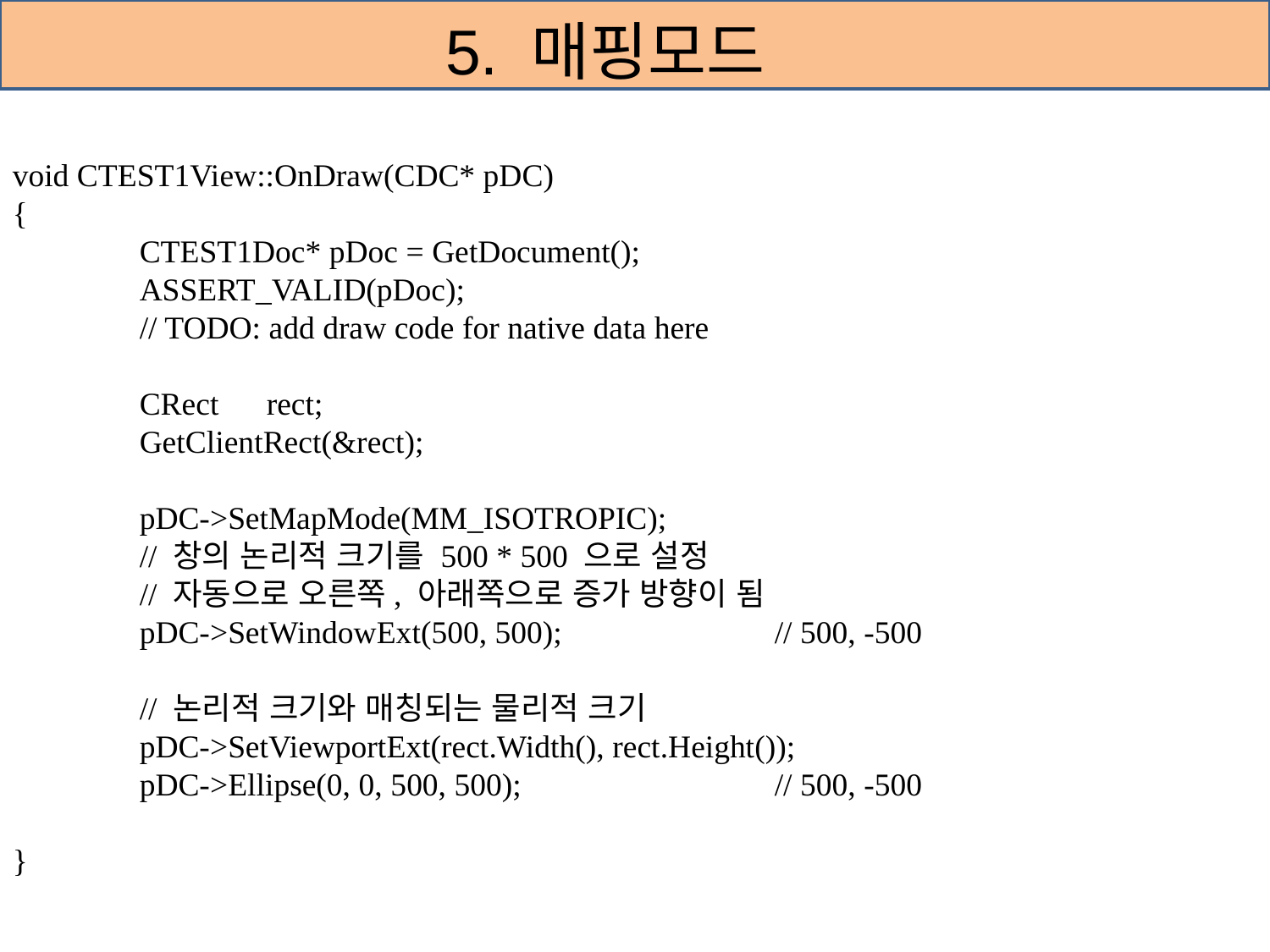

# 5. 매핑모드
void CTEST1View::OnDraw(CDC* pDC)
{
	CTEST1Doc* pDoc = GetDocument();
	ASSERT_VALID(pDoc);
	// TODO: add draw code for native data here

	CRect	rect;
	GetClientRect(&rect);

	pDC->SetMapMode(MM_ISOTROPIC);
	// 창의 논리적 크기를 500 * 500 으로 설정
	// 자동으로 오른쪽, 아래쪽으로 증가 방향이 됨
	pDC->SetWindowExt(500, 500);		// 500, -500

	// 논리적 크기와 매칭되는 물리적 크기
	pDC->SetViewportExt(rect.Width(), rect.Height());
	pDC->Ellipse(0, 0, 500, 500);		// 500, -500

}